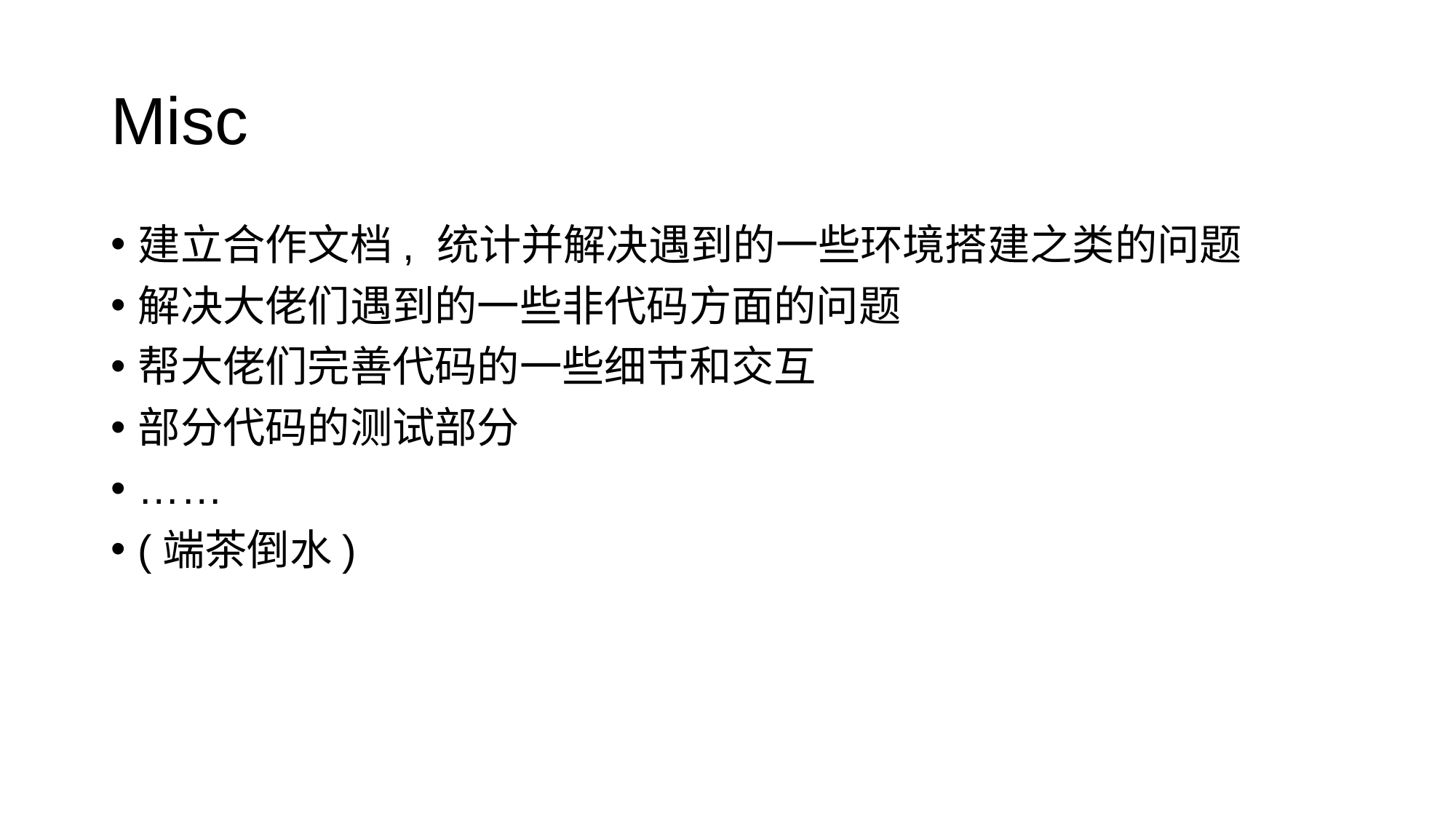

# Misc
建立合作文档, 统计并解决遇到的一些环境搭建之类的问题
解决大佬们遇到的一些非代码方面的问题
帮大佬们完善代码的一些细节和交互
部分代码的测试部分
……
(端茶倒水)